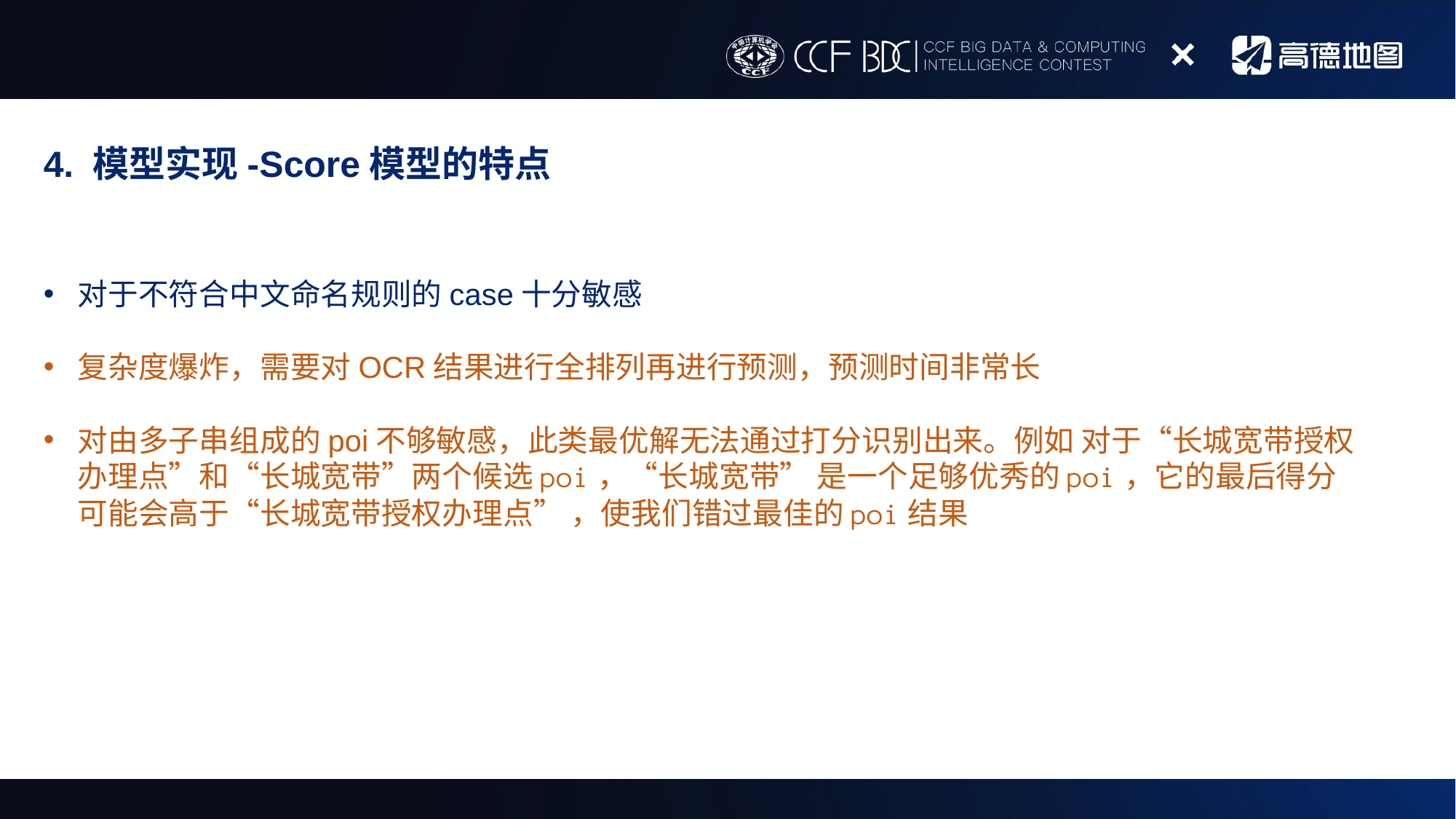

4. 模型实现-Score模型的特点

对于不符合中文命名规则的case十分敏感

复杂度爆炸，需要对OCR结果进行全排列再进行预测，预测时间非常长

对由多子串组成的poi不够敏感，此类最优解无法通过打分识别出来。例如 对于“长城宽带授权办理点”和“长城宽带”两个候选poi，“长城宽带” 是一个足够优秀的poi，它的最后得分可能会高于“长城宽带授权办理点” ，使我们错过最佳的poi结果